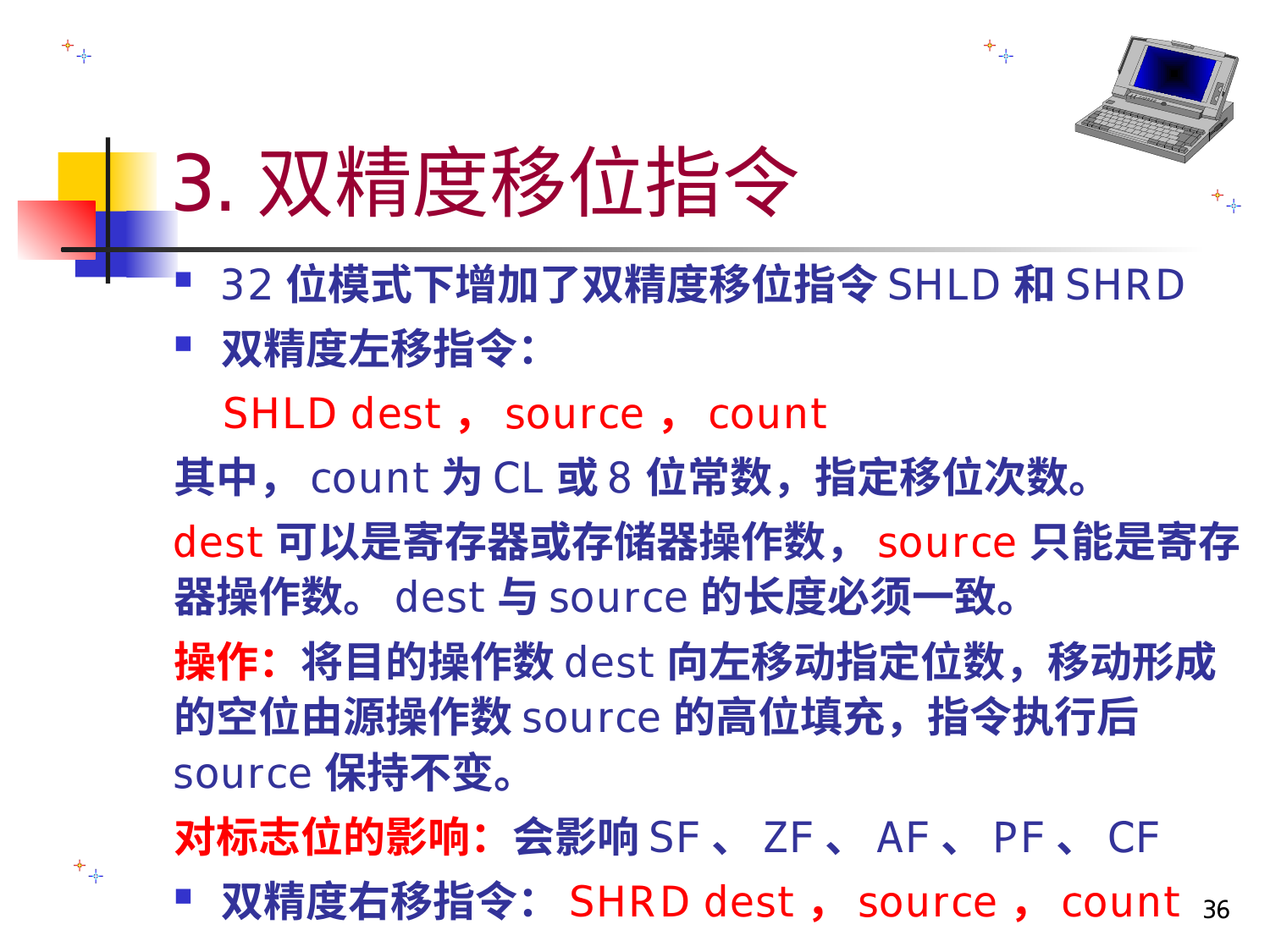

# 3.双精度移位指令
32位模式下增加了双精度移位指令SHLD和SHRD
双精度左移指令：
    SHLD dest，source，count
其中，count为CL或8位常数，指定移位次数。
dest可以是寄存器或存储器操作数，source只能是寄存器操作数。dest与source的长度必须一致。
操作：将目的操作数dest向左移动指定位数，移动形成的空位由源操作数source的高位填充，指令执行后source保持不变。
对标志位的影响：会影响SF、ZF、AF、PF、CF
双精度右移指令：SHRD dest，source，count
36